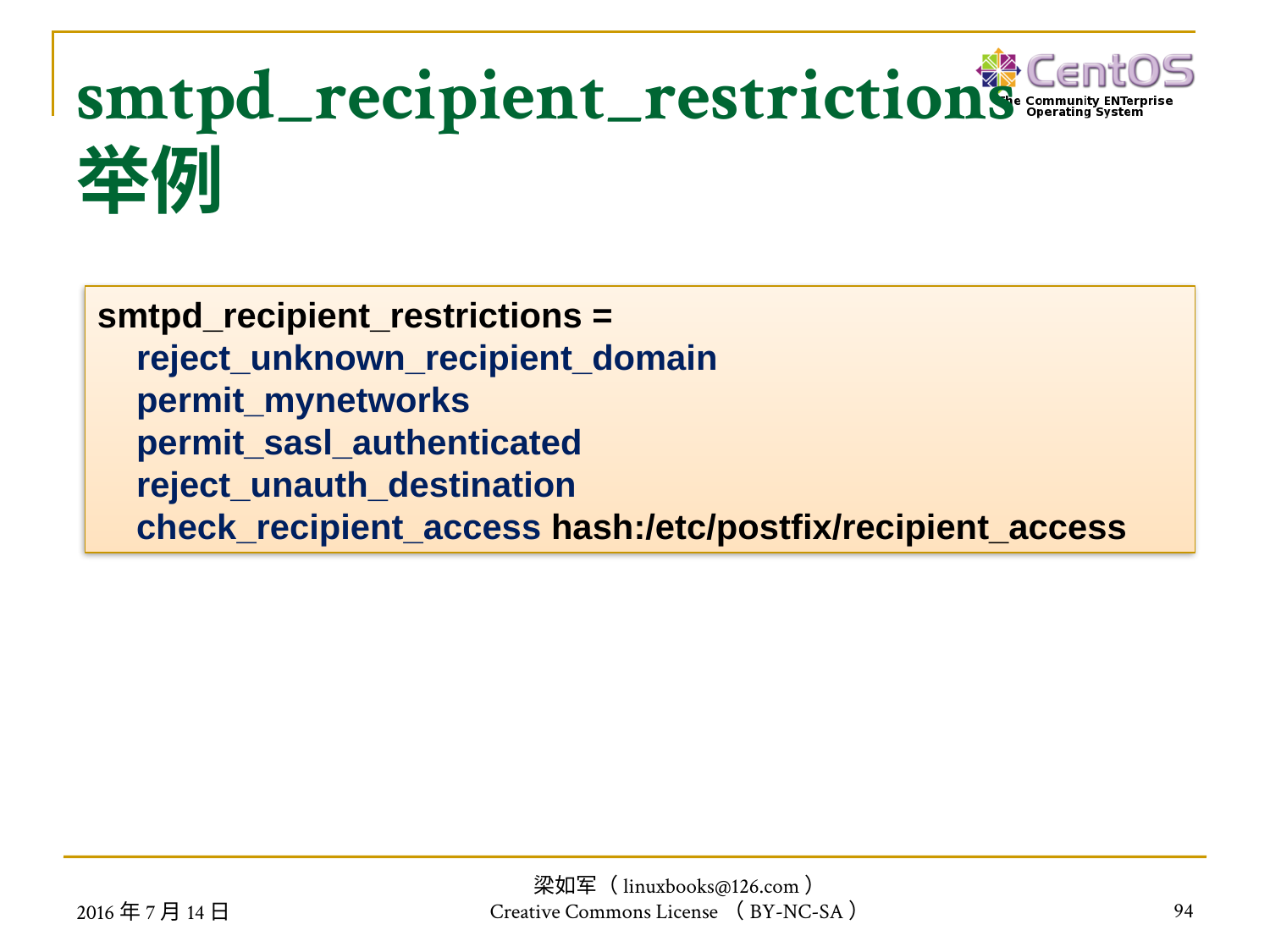

# smtpd_recipient_restrictions 举例
smtpd_recipient_restrictions =
    reject_unknown_recipient_domain
    permit_mynetworks
    permit_sasl_authenticated
    reject_unauth_destination
    check_recipient_access hash:/etc/postfix/recipient_access
梁如军（linuxbooks@126.com）
Creative Commons License（BY-NC-SA）
2016年7月14日
94